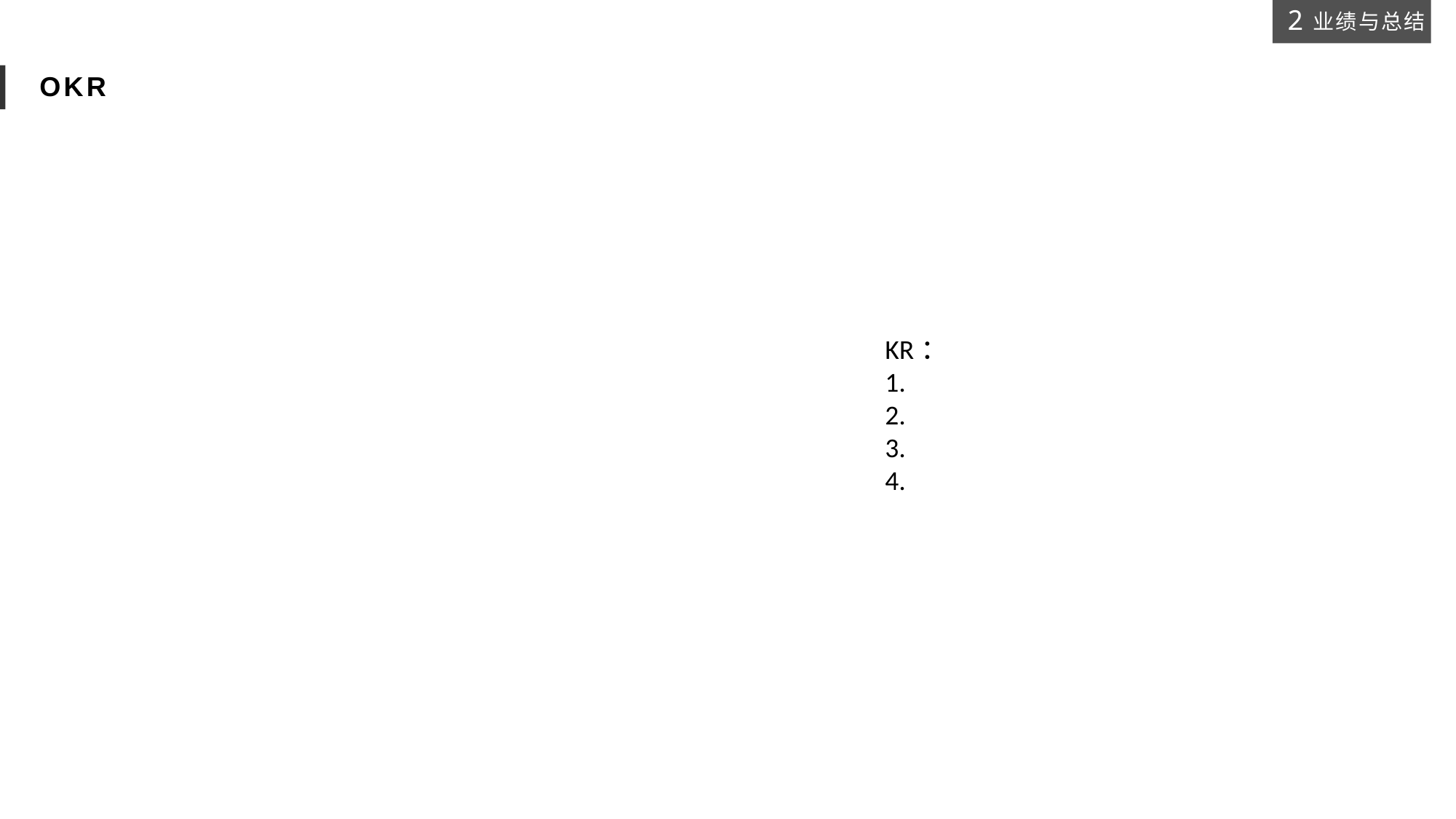

2

业绩与总结
OKR

KR：
1.
2.
3.
4.